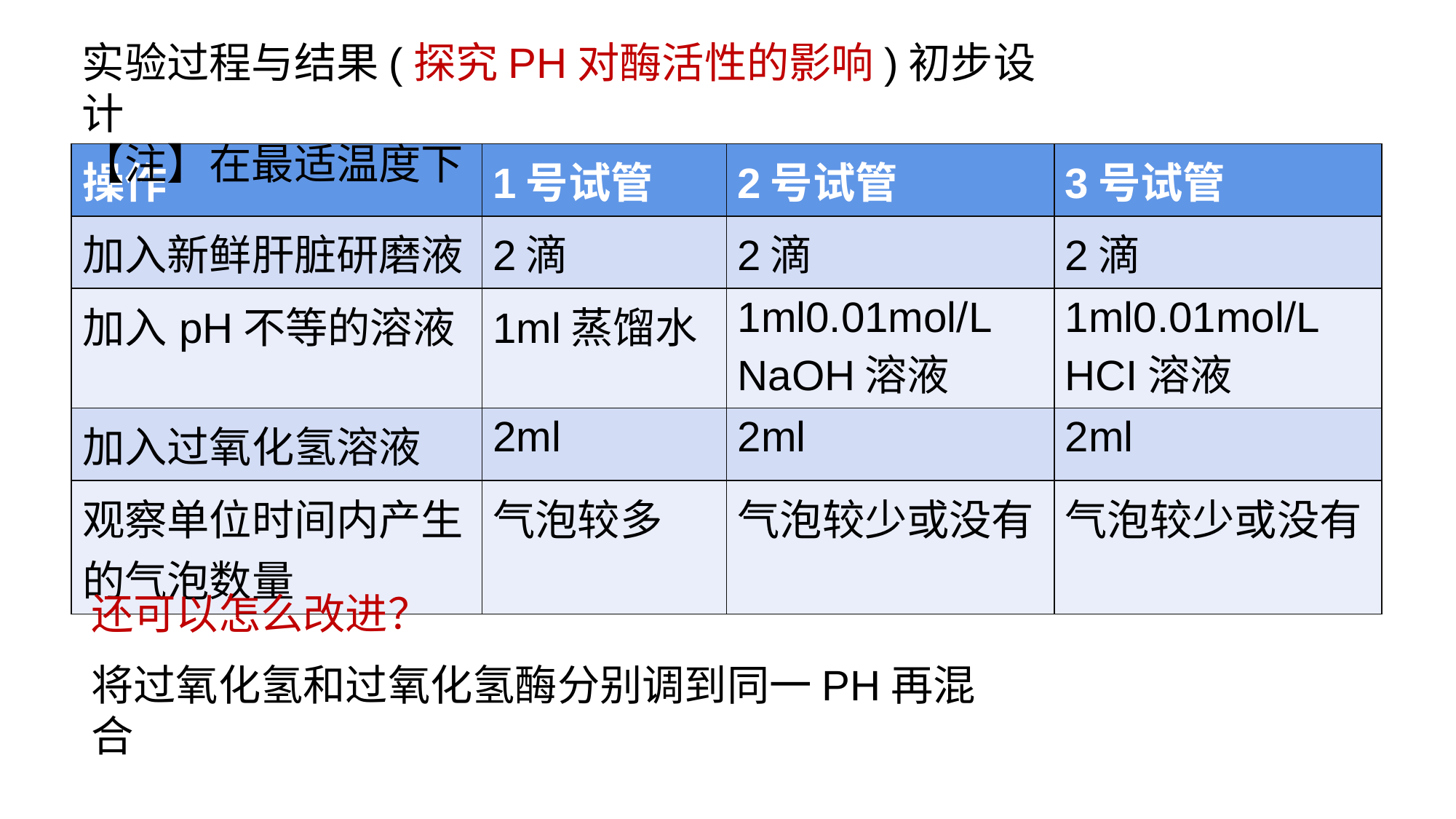

实验过程与结果(探究PH对酶活性的影响)初步设计
【注】在最适温度下
| 操作 | 1号试管 | 2号试管 | 3号试管 |
| --- | --- | --- | --- |
| 加入新鲜肝脏研磨液 | 2滴 | 2滴 | 2滴 |
| 加入pH不等的溶液 | 1ml蒸馏水 | 1ml0.01mol/L NaOH溶液 | 1ml0.01mol/L HCI溶液 |
| 加入过氧化氢溶液 | 2ml | 2ml | 2ml |
| 观察单位时间内产生的气泡数量 | 气泡较多 | 气泡较少或没有 | 气泡较少或没有 |
还可以怎么改进？
将过氧化氢和过氧化氢酶分别调到同一PH再混合